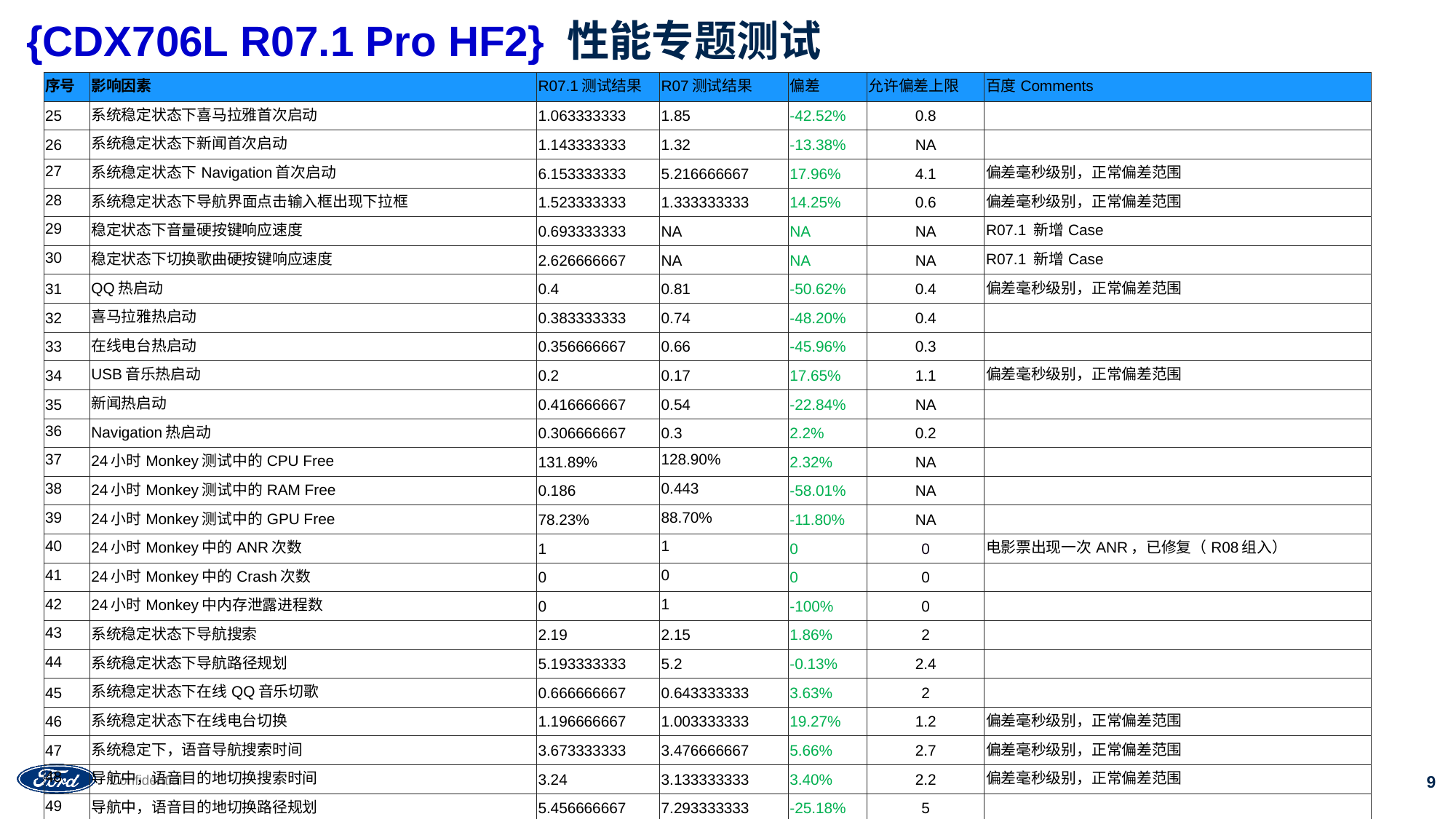

# {CDX706L R07.1 Pro HF2} 性能专题测试
| 序号 | 影响因素 | R07.1测试结果 | R07测试结果 | 偏差 | 允许偏差上限 | 百度Comments |
| --- | --- | --- | --- | --- | --- | --- |
| 25 | 系统稳定状态下喜马拉雅首次启动 | 1.063333333 | 1.85 | -42.52% | 0.8 |  |
| 26 | 系统稳定状态下新闻首次启动 | 1.143333333 | 1.32 | -13.38% | NA |  |
| 27 | 系统稳定状态下Navigation首次启动 | 6.153333333 | 5.216666667 | 17.96% | 4.1 | 偏差毫秒级别，正常偏差范围 |
| 28 | 系统稳定状态下导航界面点击输入框出现下拉框 | 1.523333333 | 1.333333333 | 14.25% | 0.6 | 偏差毫秒级别，正常偏差范围 |
| 29 | 稳定状态下音量硬按键响应速度 | 0.693333333 | NA | NA | NA | R07.1 新增Case |
| 30 | 稳定状态下切换歌曲硬按键响应速度 | 2.626666667 | NA | NA | NA | R07.1 新增Case |
| 31 | QQ热启动 | 0.4 | 0.81 | -50.62% | 0.4 | 偏差毫秒级别，正常偏差范围 |
| 32 | 喜马拉雅热启动 | 0.383333333 | 0.74 | -48.20% | 0.4 |  |
| 33 | 在线电台热启动 | 0.356666667 | 0.66 | -45.96% | 0.3 |  |
| 34 | USB音乐热启动 | 0.2 | 0.17 | 17.65% | 1.1 | 偏差毫秒级别，正常偏差范围 |
| 35 | 新闻热启动 | 0.416666667 | 0.54 | -22.84% | NA |  |
| 36 | Navigation热启动 | 0.306666667 | 0.3 | 2.2% | 0.2 |  |
| 37 | 24小时Monkey测试中的CPU Free | 131.89% | 128.90% | 2.32% | NA |  |
| 38 | 24小时Monkey测试中的RAM Free | 0.186 | 0.443 | -58.01% | NA |  |
| 39 | 24小时Monkey测试中的GPU Free | 78.23% | 88.70% | -11.80% | NA |  |
| 40 | 24小时Monkey中的ANR次数 | 1 | 1 | 0 | 0 | 电影票出现一次ANR，已修复（R08组入） |
| 41 | 24小时Monkey中的Crash次数 | 0 | 0 | 0 | 0 |  |
| 42 | 24小时Monkey中内存泄露进程数 | 0 | 1 | -100% | 0 |  |
| 43 | 系统稳定状态下导航搜索 | 2.19 | 2.15 | 1.86% | 2 |  |
| 44 | 系统稳定状态下导航路径规划 | 5.193333333 | 5.2 | -0.13% | 2.4 |  |
| 45 | 系统稳定状态下在线QQ音乐切歌 | 0.666666667 | 0.643333333 | 3.63% | 2 |  |
| 46 | 系统稳定状态下在线电台切换 | 1.196666667 | 1.003333333 | 19.27% | 1.2 | 偏差毫秒级别，正常偏差范围 |
| 47 | 系统稳定下，语音导航搜索时间 | 3.673333333 | 3.476666667 | 5.66% | 2.7 | 偏差毫秒级别，正常偏差范围 |
| 48 | 导航中，语音目的地切换搜索时间 | 3.24 | 3.133333333 | 3.40% | 2.2 | 偏差毫秒级别，正常偏差范围 |
| 49 | 导航中，语音目的地切换路径规划 | 5.456666667 | 7.293333333 | -25.18% | 5 |  |